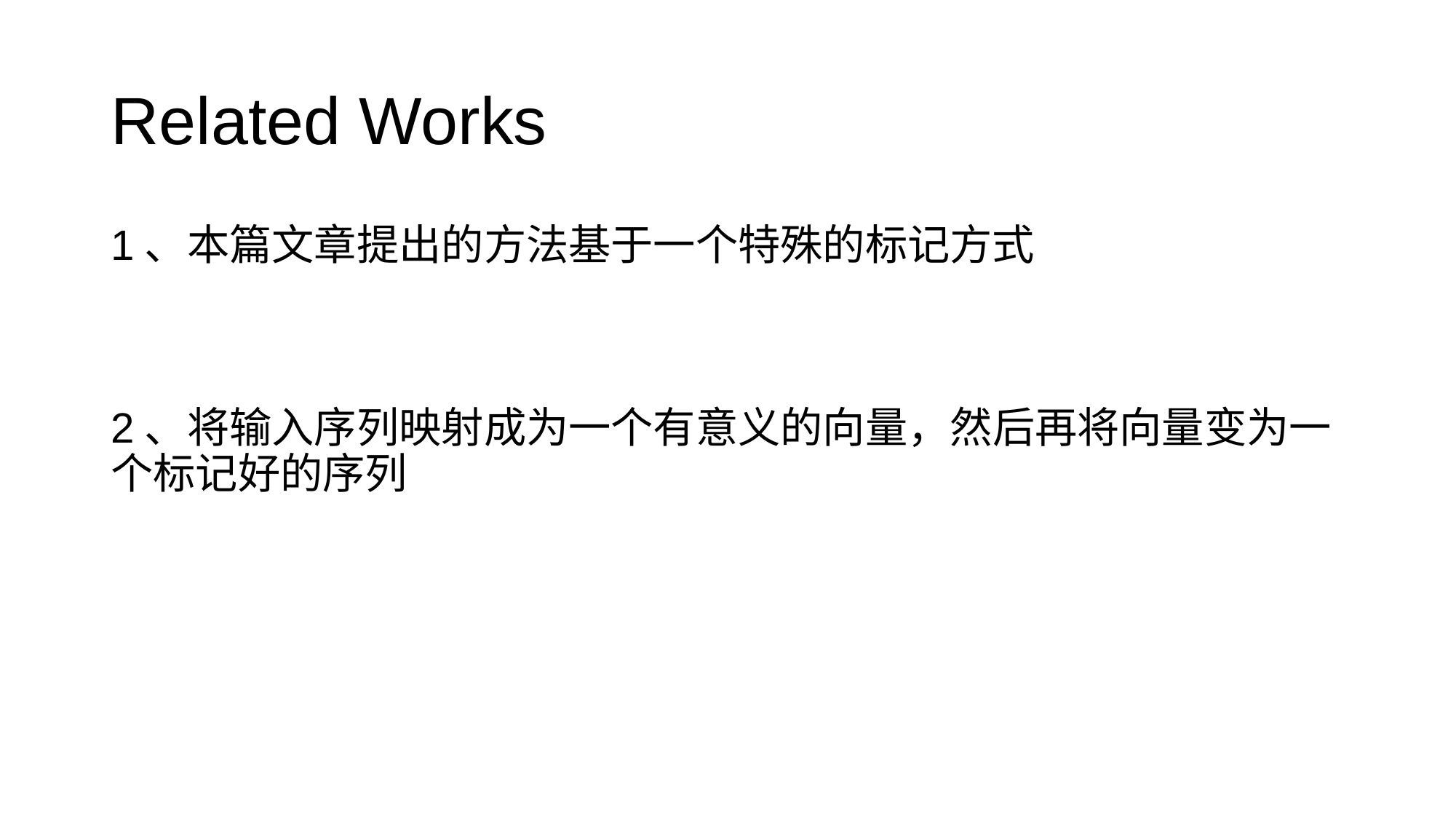

# Related Works
1、本篇文章提出的方法基于一个特殊的标记方式

2、将输入序列映射成为一个有意义的向量，然后再将向量变为一个标记好的序列